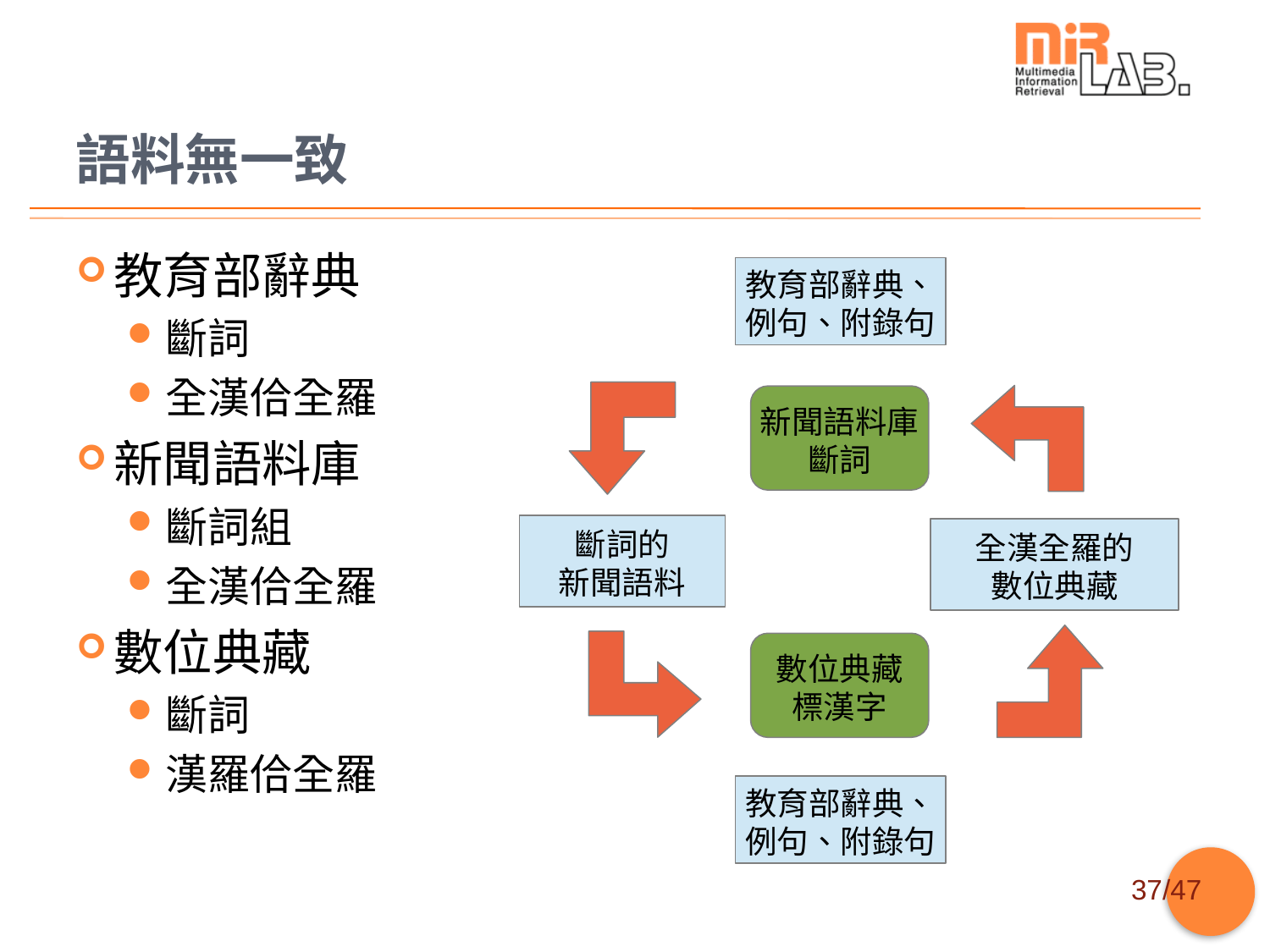

# 語料無一致
教育部辭典
斷詞
全漢佮全羅
新聞語料庫
斷詞組
全漢佮全羅
數位典藏
斷詞
漢羅佮全羅

教育部辭典、
例句、附錄句

新聞語料庫
斷詞
斷詞的
新聞語料
全漢全羅的
數位典藏

數位典藏
標漢字
教育部辭典、
例句、附錄句